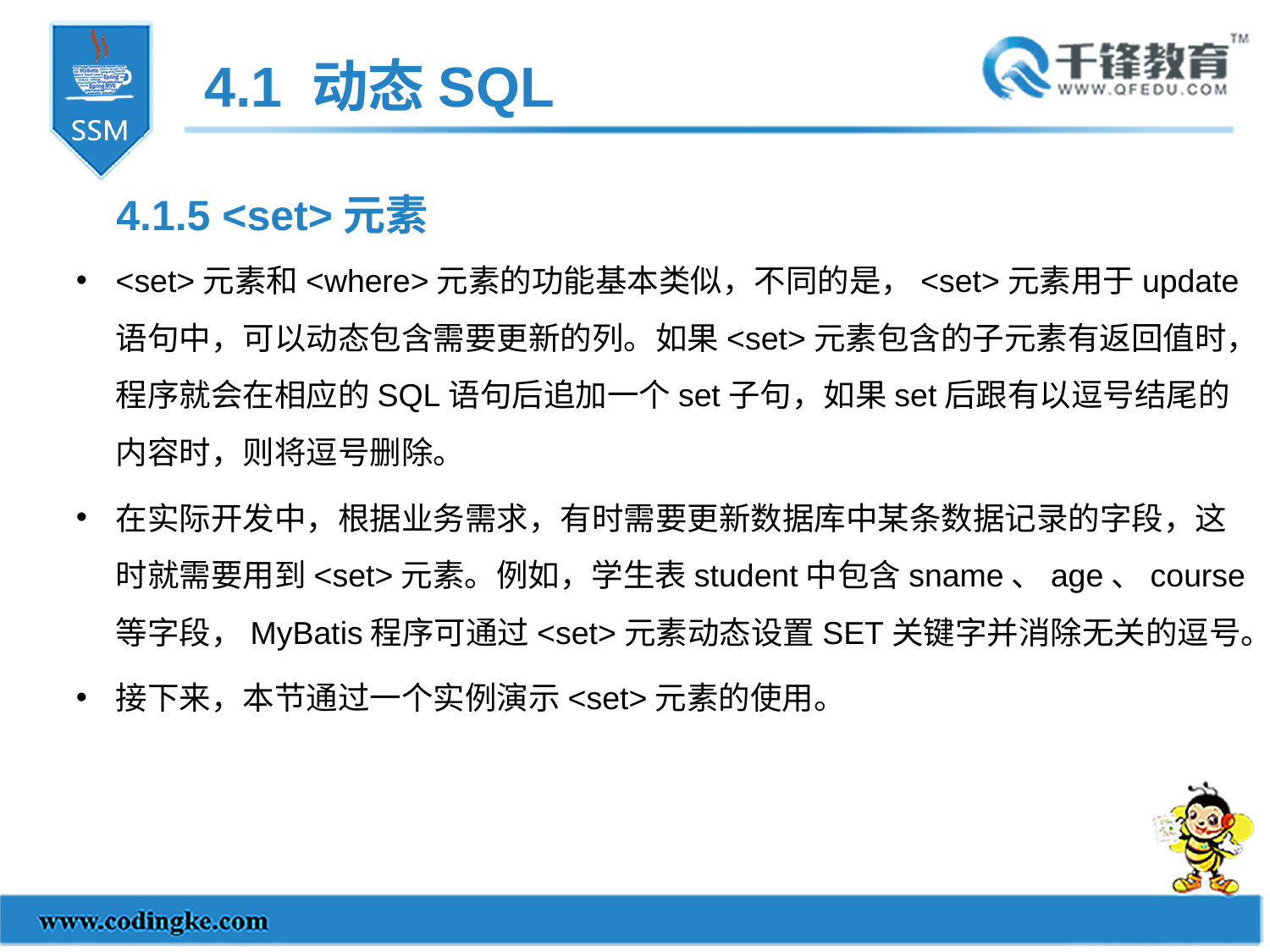

4.1 动态SQL
4.1.5 <set>元素
<set>元素和<where>元素的功能基本类似，不同的是，<set>元素用于update语句中，可以动态包含需要更新的列。如果<set>元素包含的子元素有返回值时，程序就会在相应的SQL语句后追加一个set子句，如果set后跟有以逗号结尾的内容时，则将逗号删除。
在实际开发中，根据业务需求，有时需要更新数据库中某条数据记录的字段，这时就需要用到<set>元素。例如，学生表student中包含sname、age、course等字段，MyBatis程序可通过<set>元素动态设置SET关键字并消除无关的逗号。
接下来，本节通过一个实例演示<set>元素的使用。